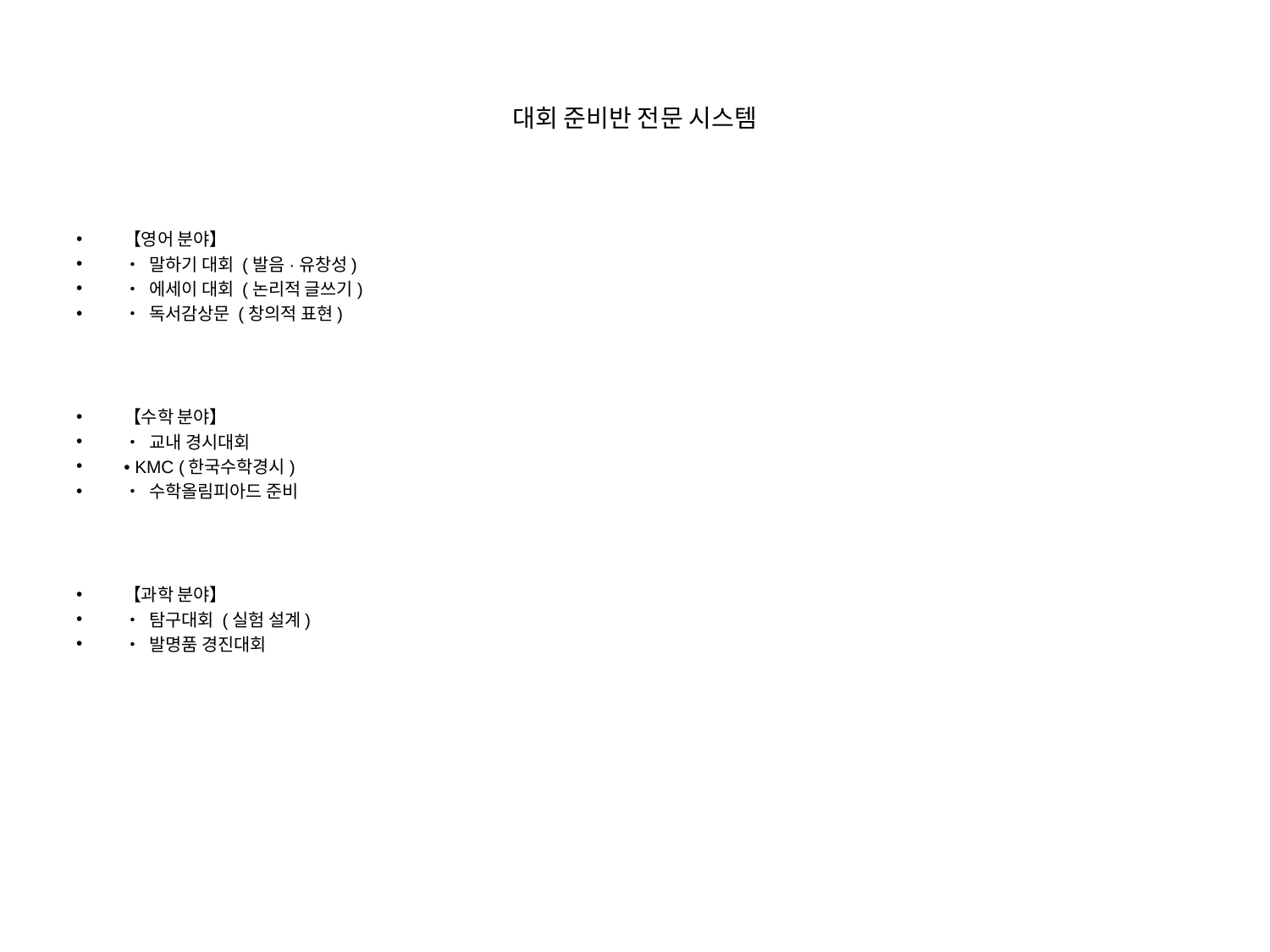

# 대회 준비반 전문 시스템
【영어 분야】
• 말하기 대회 (발음·유창성)
• 에세이 대회 (논리적 글쓰기)
• 독서감상문 (창의적 표현)

【수학 분야】
• 교내 경시대회
• KMC (한국수학경시)
• 수학올림피아드 준비

【과학 분야】
• 탐구대회 (실험 설계)
• 발명품 경진대회